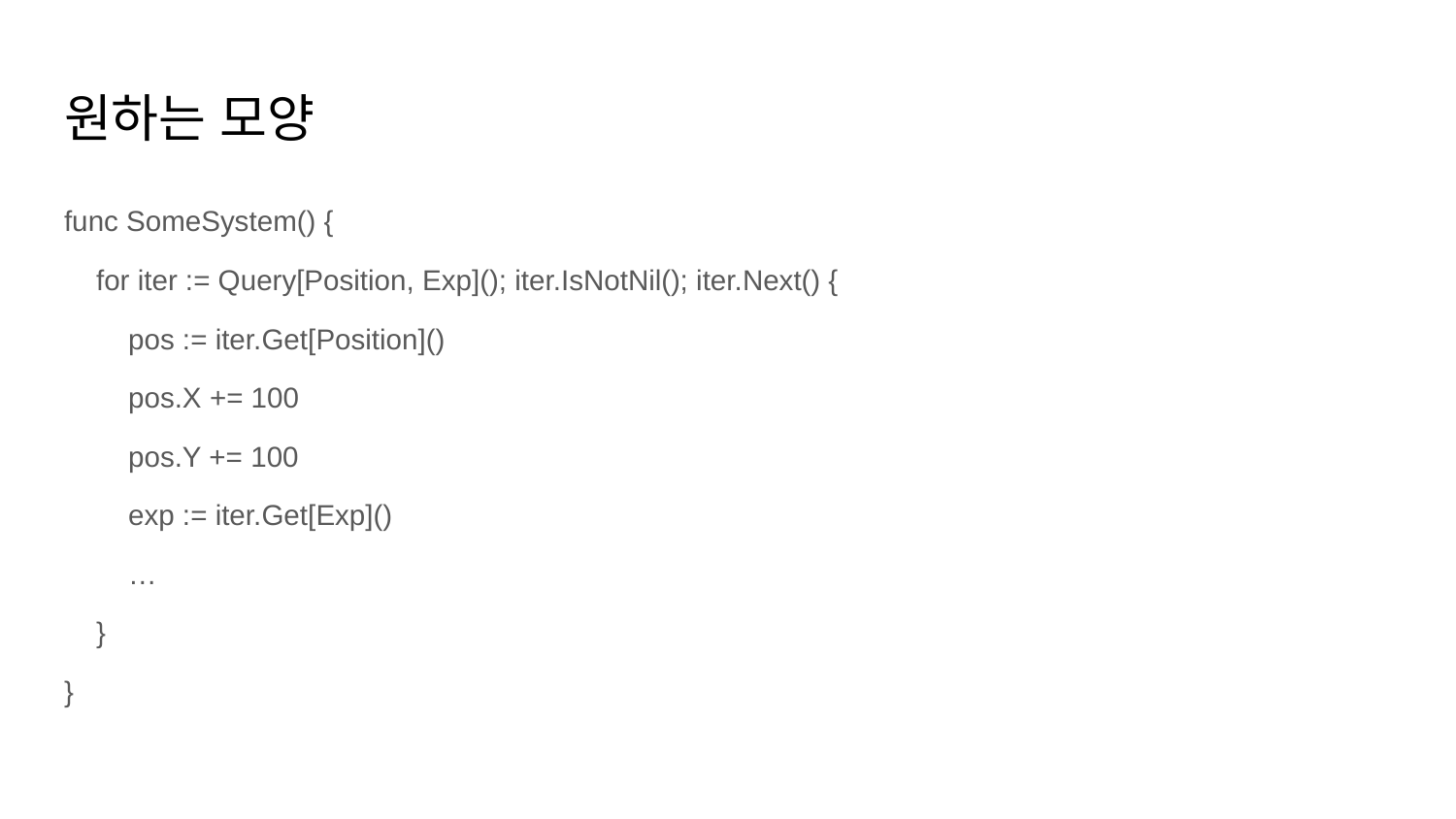

# 원하는 모양
func SomeSystem() {
    for iter := Query[Position, Exp](); iter.IsNotNil(); iter.Next() {
        pos := iter.Get[Position]()
        pos.X += 100
        pos.Y += 100
        exp := iter.Get[Exp]()
        …
    }
}